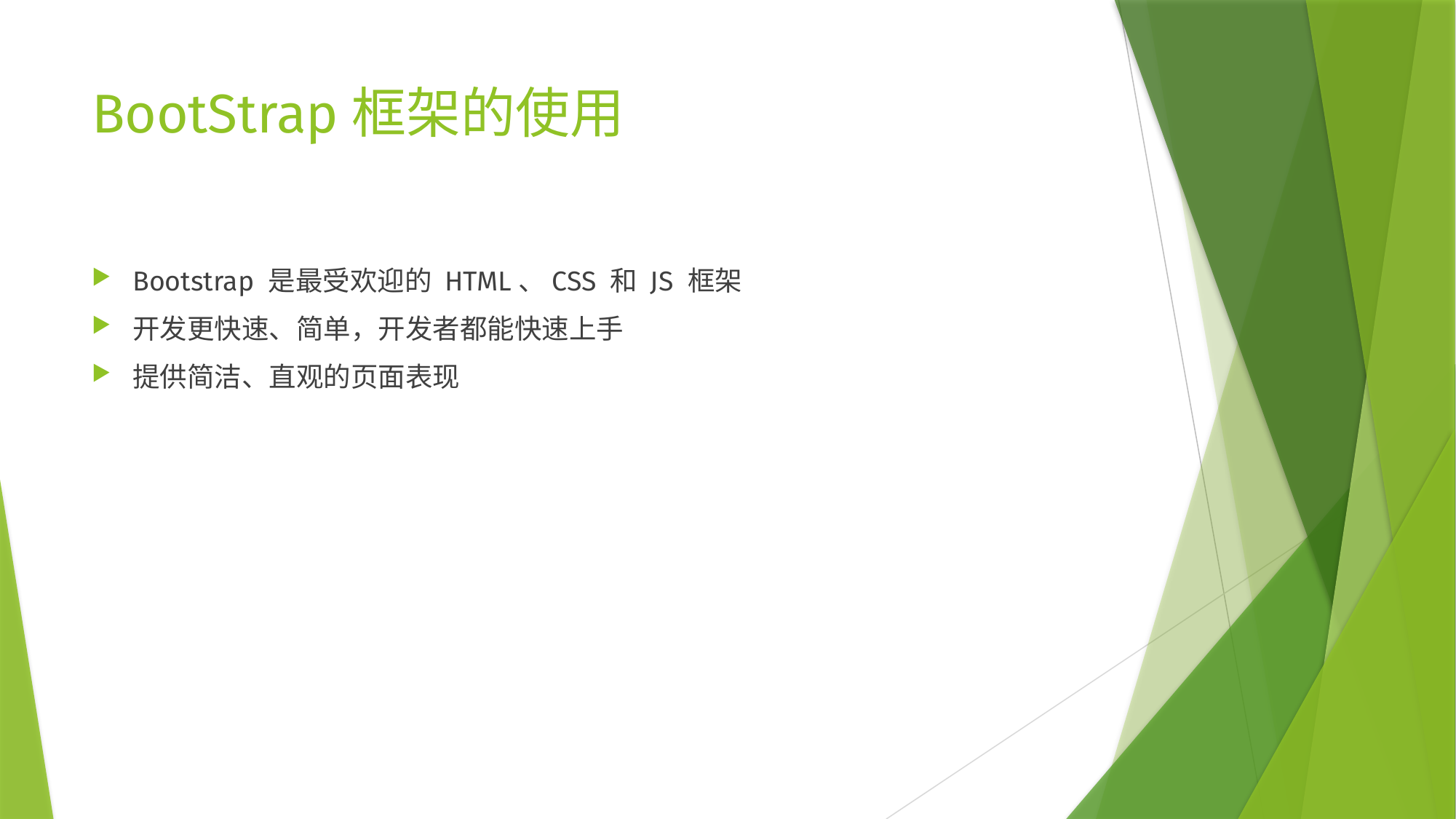

# BootStrap框架的使用
Bootstrap 是最受欢迎的 HTML、CSS 和 JS 框架
开发更快速、简单，开发者都能快速上手
提供简洁、直观的页面表现